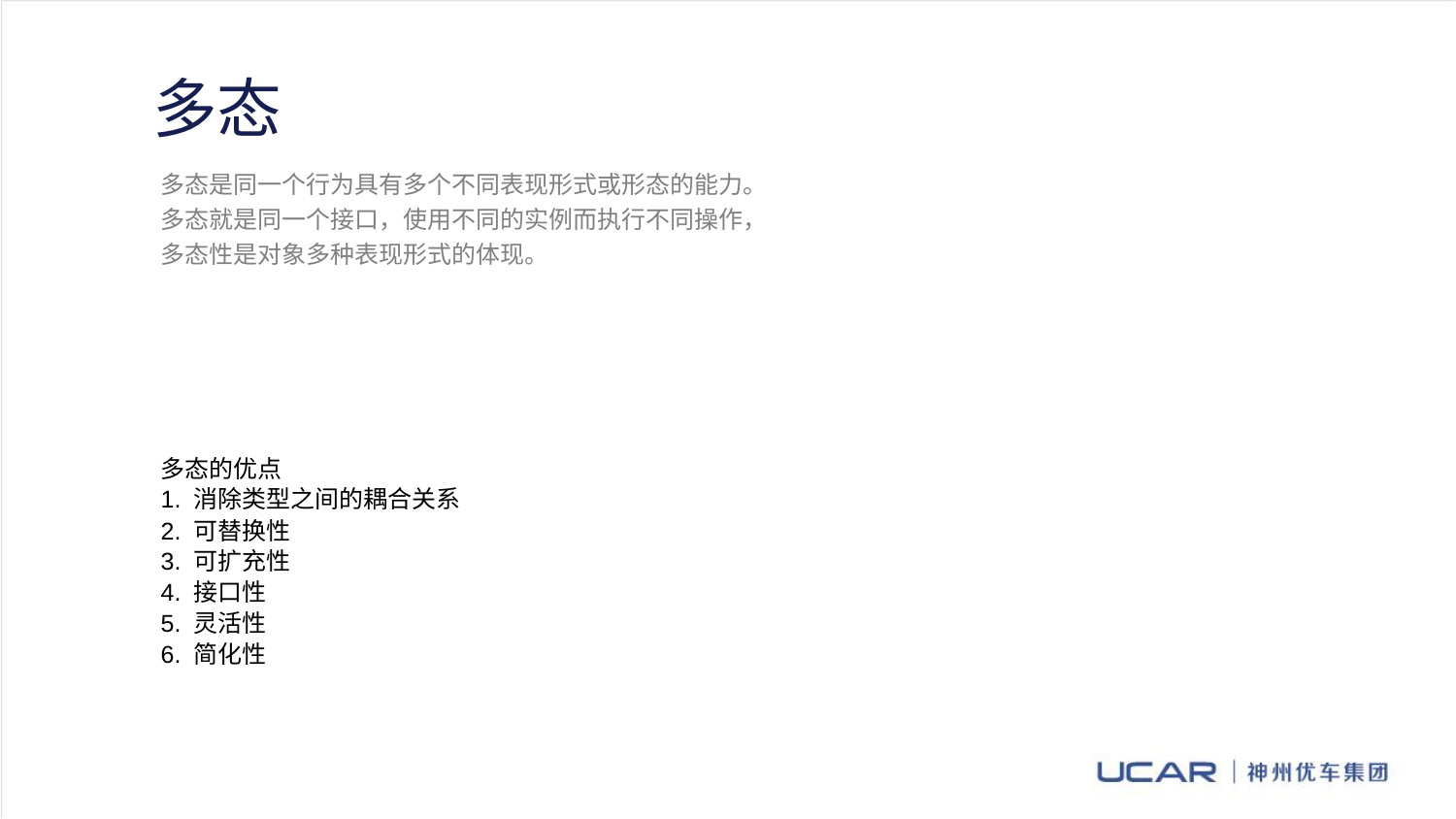

多态
多态是同一个行为具有多个不同表现形式或形态的能力。
多态就是同一个接口，使用不同的实例而执行不同操作，
多态性是对象多种表现形式的体现。

多态的优点
1. 消除类型之间的耦合关系
2. 可替换性
3. 可扩充性
4. 接口性
5. 灵活性
6. 简化性